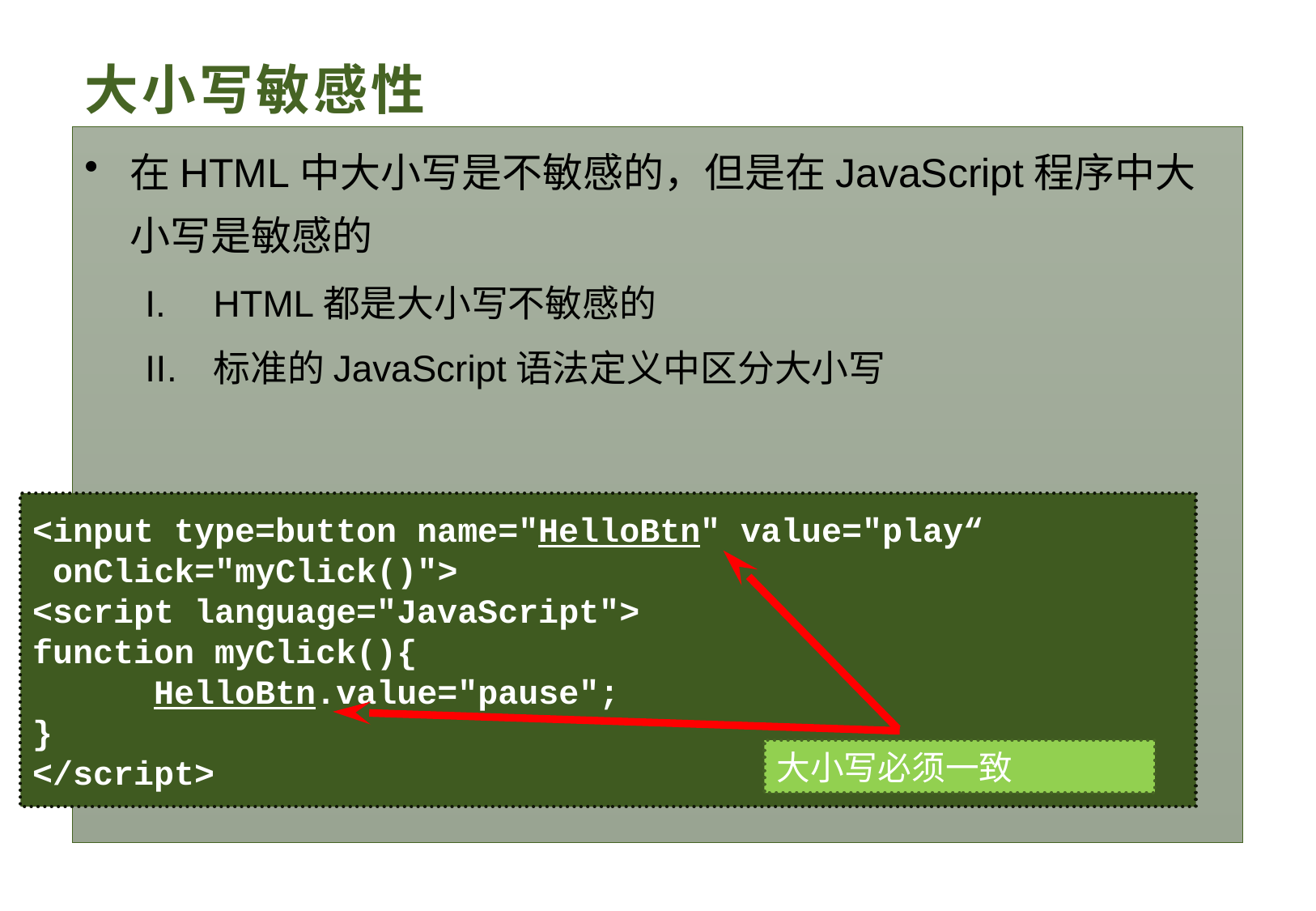

# 大小写敏感性
在HTML中大小写是不敏感的，但是在JavaScript程序中大小写是敏感的
HTML都是大小写不敏感的
标准的JavaScript语法定义中区分大小写
<input type=button name="HelloBtn" value="play“
 onClick="myClick()">
<script language="JavaScript">
function myClick(){
	HelloBtn.value="pause";
}
</script>

大小写必须一致